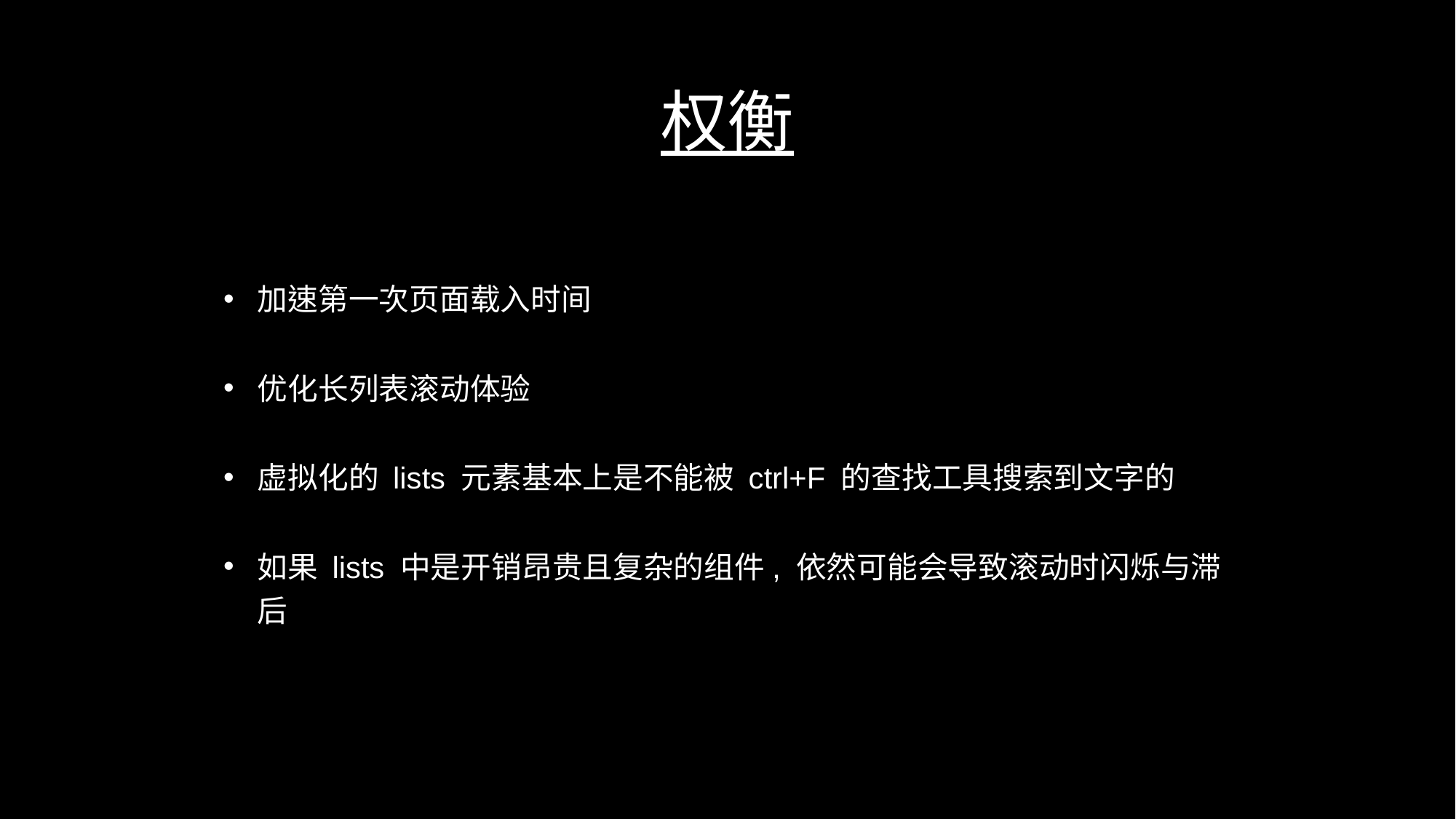

# 权衡
加速第一次页面载入时间
优化长列表滚动体验
虚拟化的 lists 元素基本上是不能被 ctrl+F 的查找工具搜索到文字的
如果 lists 中是开销昂贵且复杂的组件, 依然可能会导致滚动时闪烁与滞后